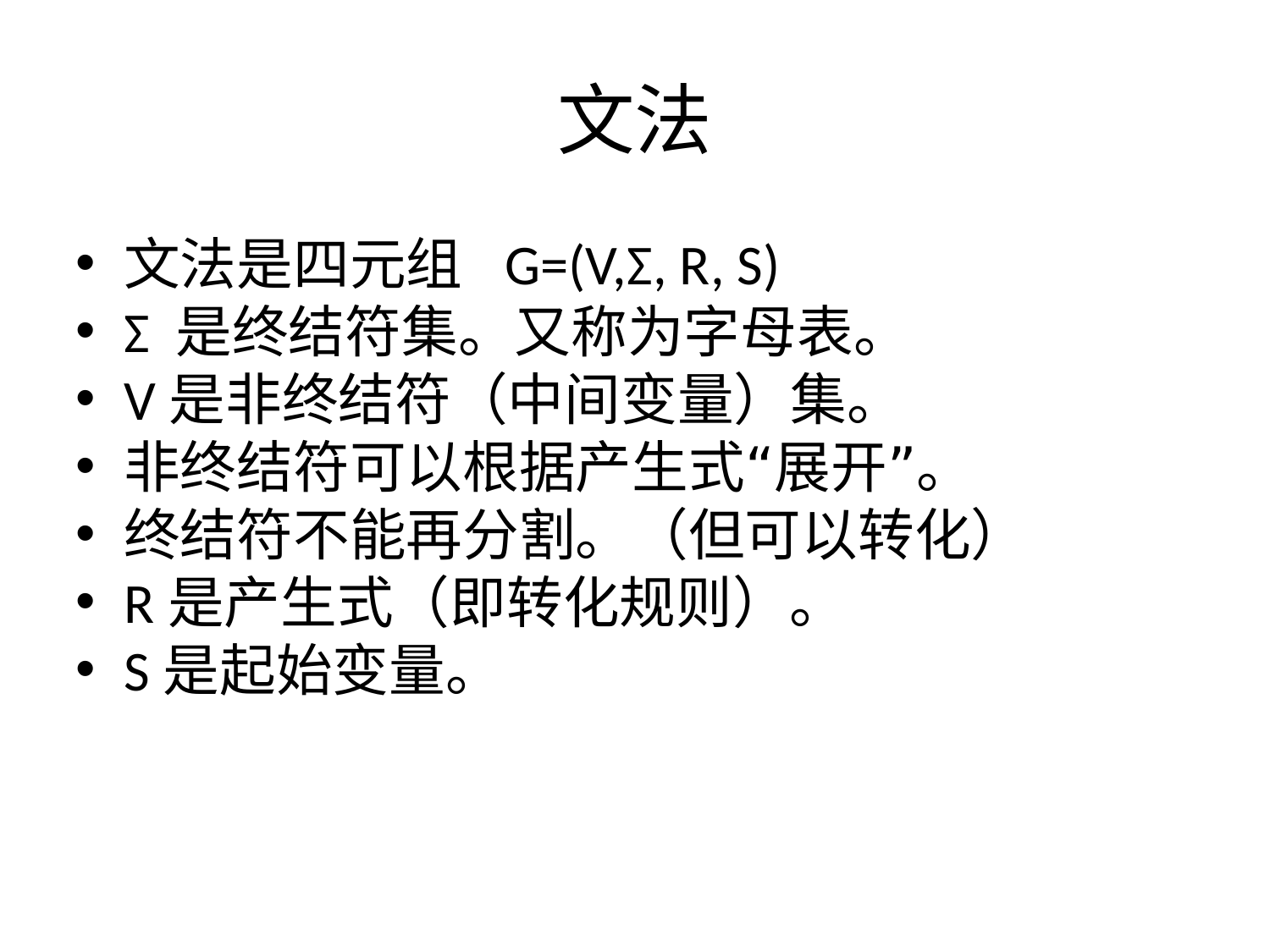

文法
文法是四元组	G=(V,Σ, R, S)
Σ 是终结符集。又称为字母表。
V是非终结符（中间变量）集。
非终结符可以根据产生式“展开”。
终结符不能再分割。（但可以转化）
R是产生式（即转化规则）。
S是起始变量。